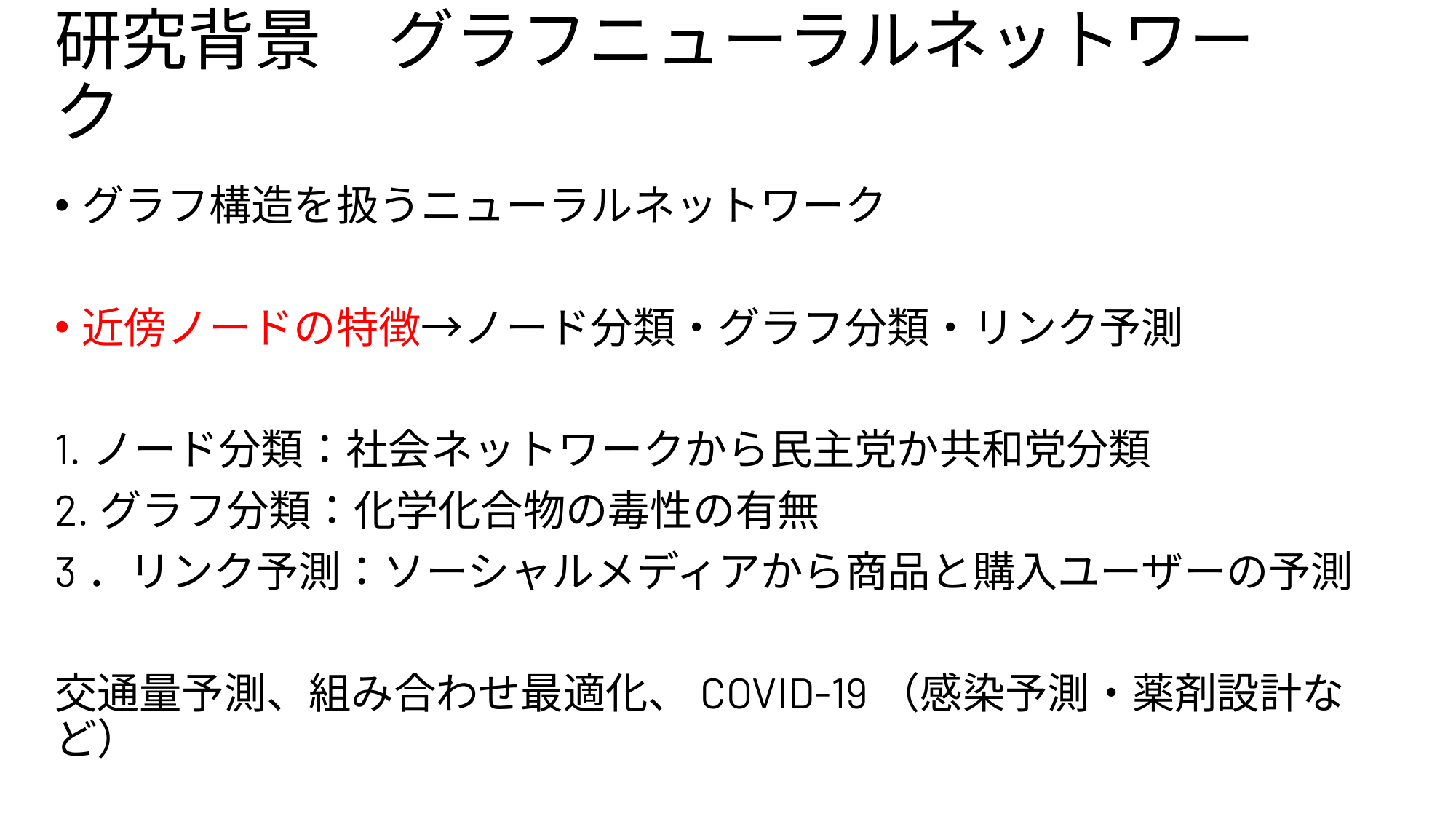

# 研究背景　グラフニューラルネットワーク
グラフ構造を扱うニューラルネットワーク

近傍ノードの特徴→ノード分類・グラフ分類・リンク予測

1.ノード分類：社会ネットワークから民主党か共和党分類
2.グラフ分類：化学化合物の毒性の有無
3．リンク予測：ソーシャルメディアから商品と購入ユーザーの予測

交通量予測、組み合わせ最適化、COVID-19（感染予測・薬剤設計など）